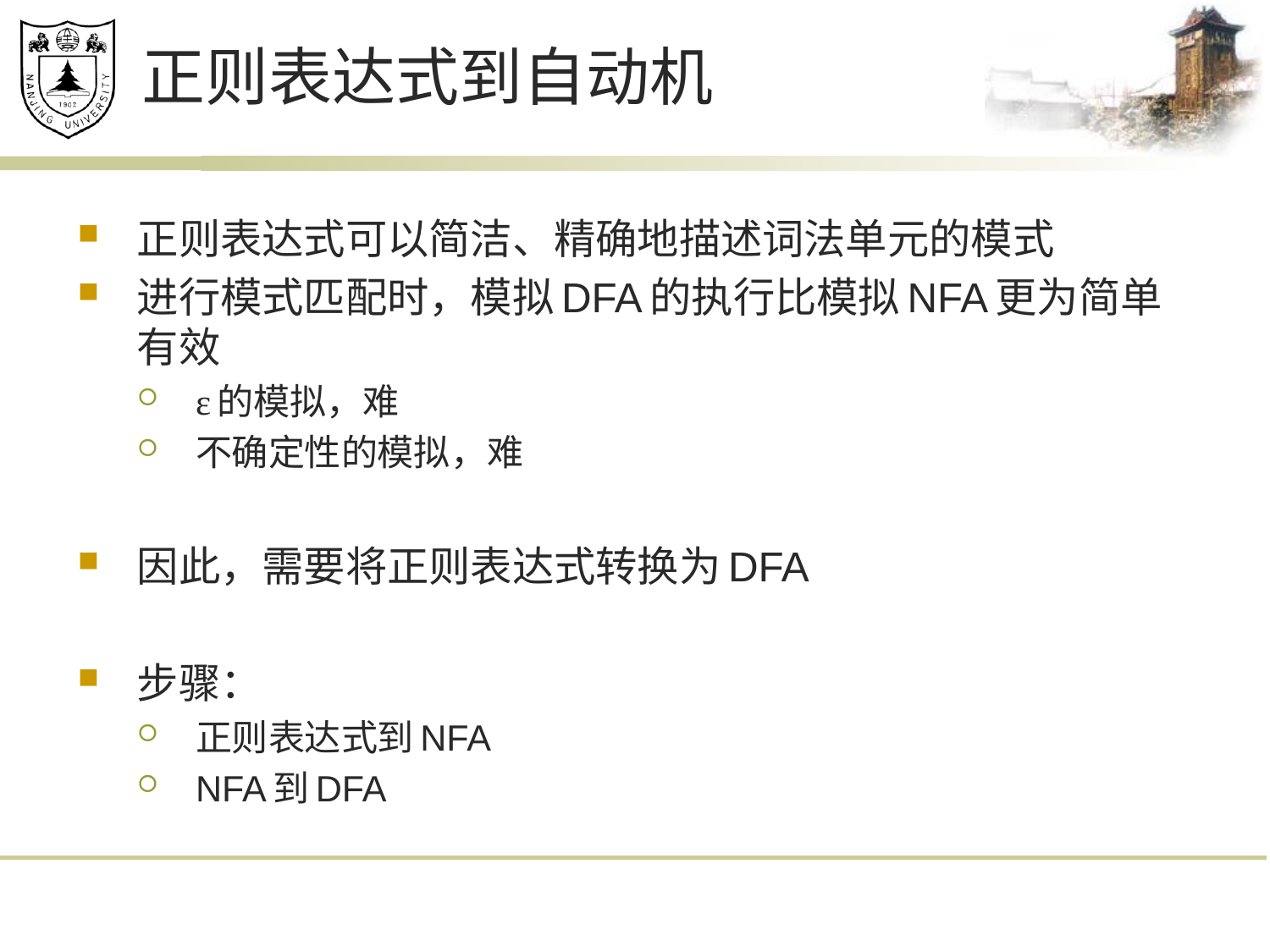

# 正则表达式到自动机
正则表达式可以简洁、精确地描述词法单元的模式
进行模式匹配时，模拟DFA的执行比模拟NFA更为简单有效
ε的模拟，难
不确定性的模拟，难

因此，需要将正则表达式转换为DFA

步骤：
正则表达式到NFA
NFA到DFA